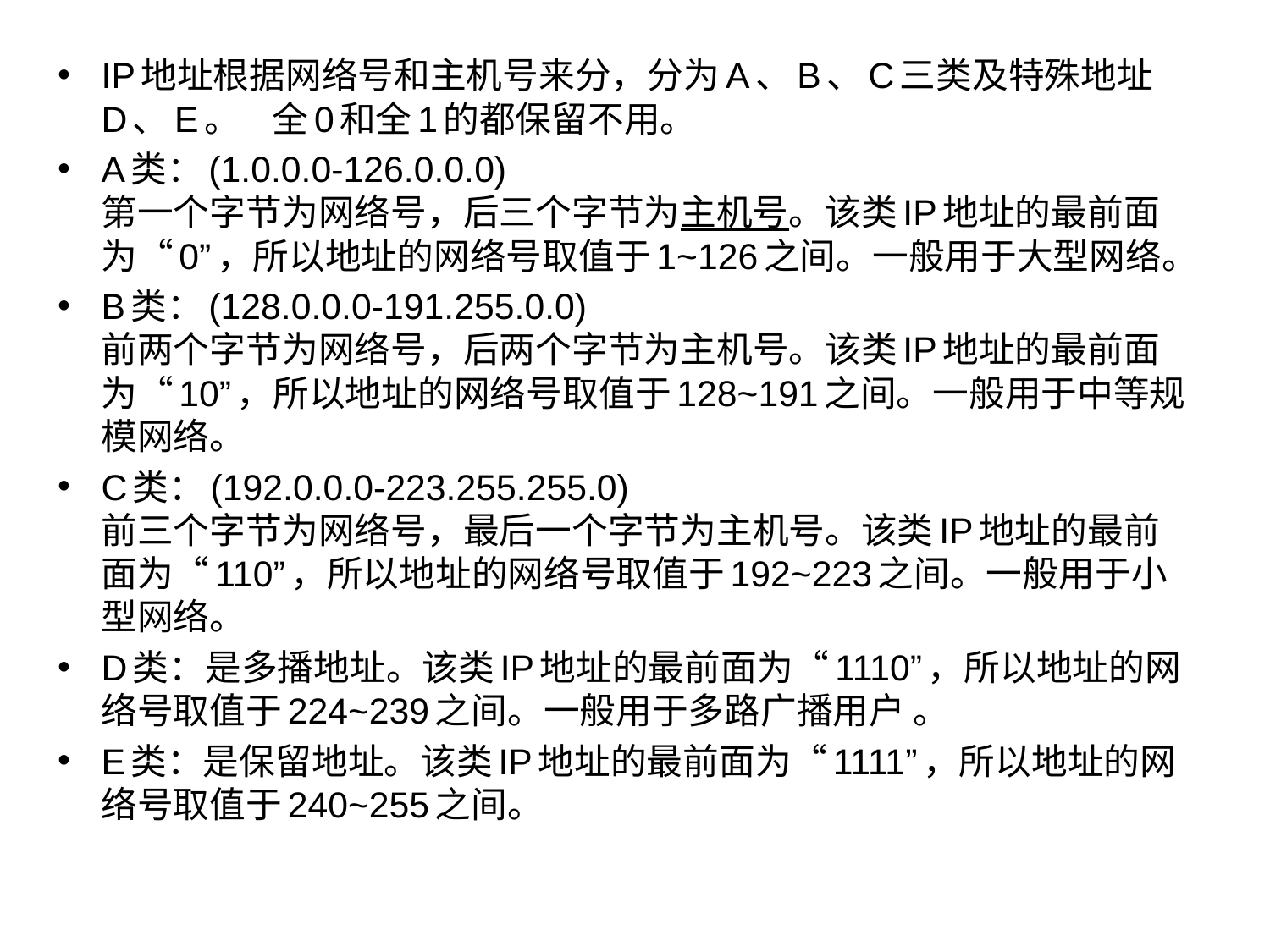

IP地址根据网络号和主机号来分，分为A、B、C三类及特殊地址D、E。    全0和全1的都保留不用。
A类：(1.0.0.0-126.0.0.0)
第一个字节为网络号，后三个字节为主机号。该类IP地址的最前面为“0”，所以地址的网络号取值于1~126之间。一般用于大型网络。
B类：(128.0.0.0-191.255.0.0)
前两个字节为网络号，后两个字节为主机号。该类IP地址的最前面为“10”，所以地址的网络号取值于128~191之间。一般用于中等规模网络。
C类：(192.0.0.0-223.255.255.0)
前三个字节为网络号，最后一个字节为主机号。该类IP地址的最前面为“110”，所以地址的网络号取值于192~223之间。一般用于小型网络。
D类：是多播地址。该类IP地址的最前面为“1110”，所以地址的网络号取值于224~239之间。一般用于多路广播用户 。
E类：是保留地址。该类IP地址的最前面为“1111”，所以地址的网络号取值于240~255之间。